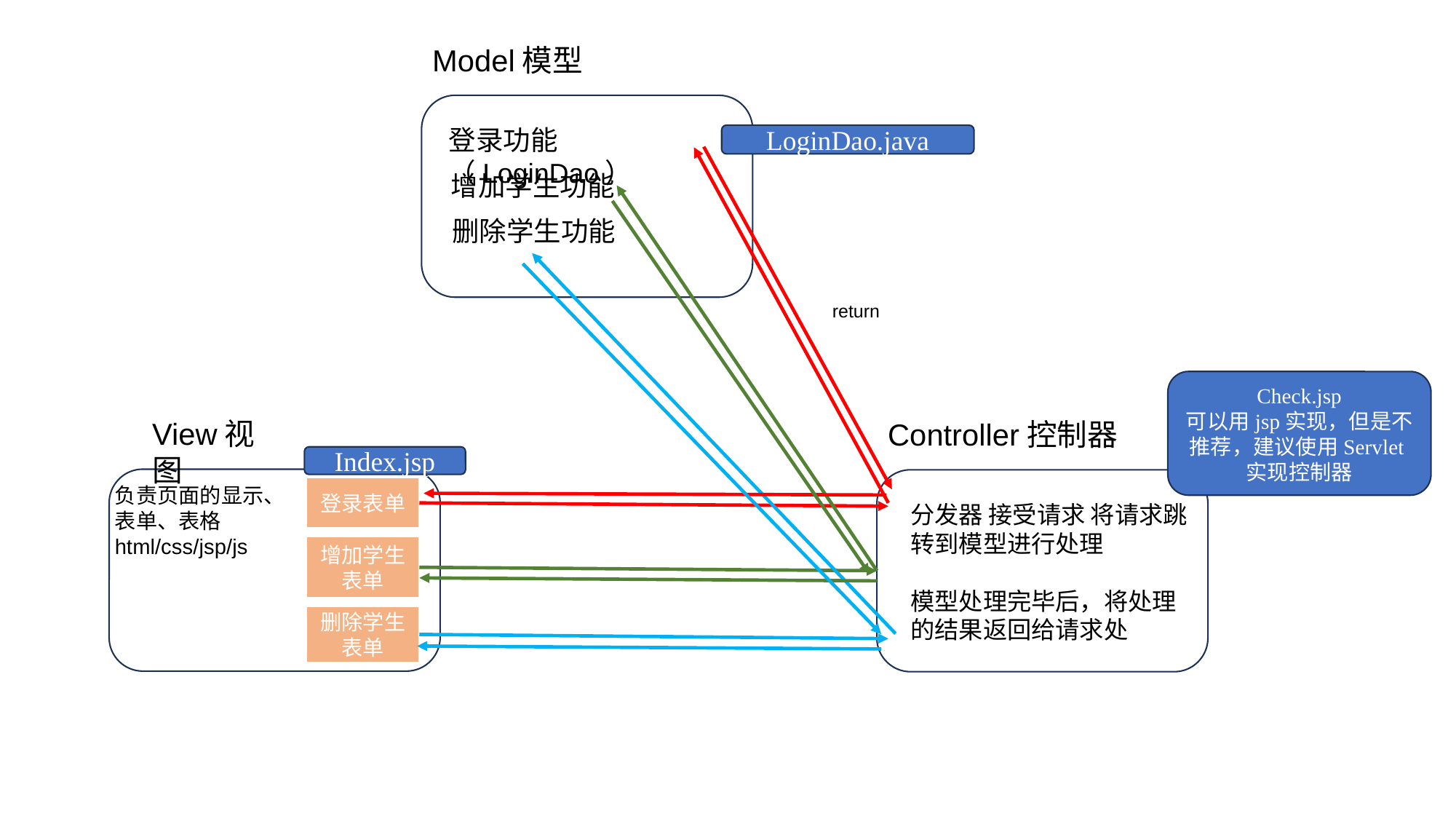

Model模型

登录功能（LoginDao）
LoginDao.java
增加学生功能
删除学生功能
return
Check.jsp
可以用jsp实现，但是不推荐，建议使用Servlet实现控制器
View视图
Controller控制器
Index.jsp

负责页面的显示、表单、表格
html/css/jsp/js
登录表单
分发器 接受请求 将请求跳转到模型进行处理
增加学生表单
模型处理完毕后，将处理的结果返回给请求处
删除学生表单